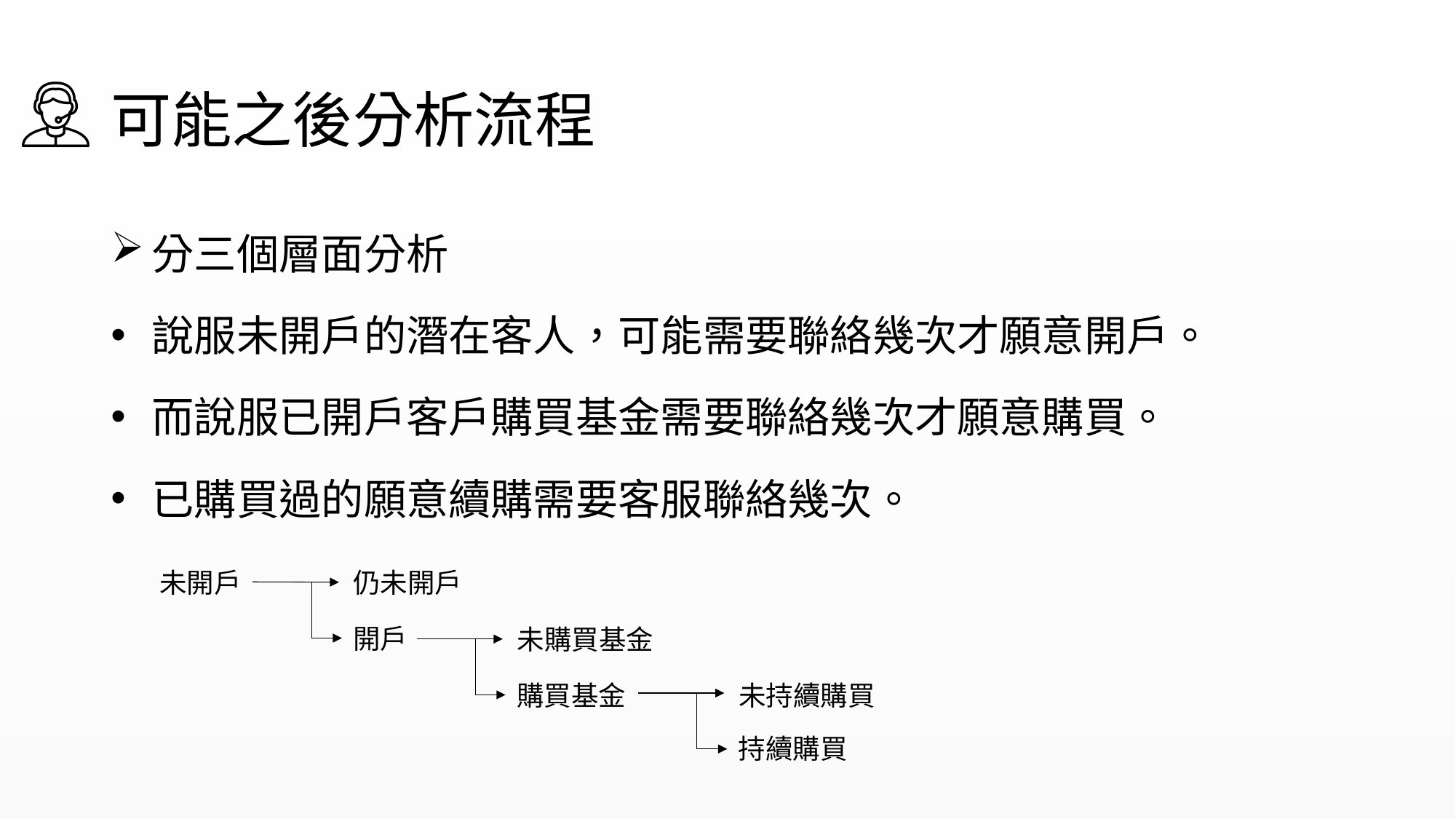

# 可能之後分析流程
分三個層面分析
說服未開戶的潛在客人，可能需要聯絡幾次才願意開戶。
而說服已開戶客戶購買基金需要聯絡幾次才願意購買。
已購買過的願意續購需要客服聯絡幾次。

未開戶
仍未開戶
開戶
未購買基金
購買基金
未持續購買
持續購買